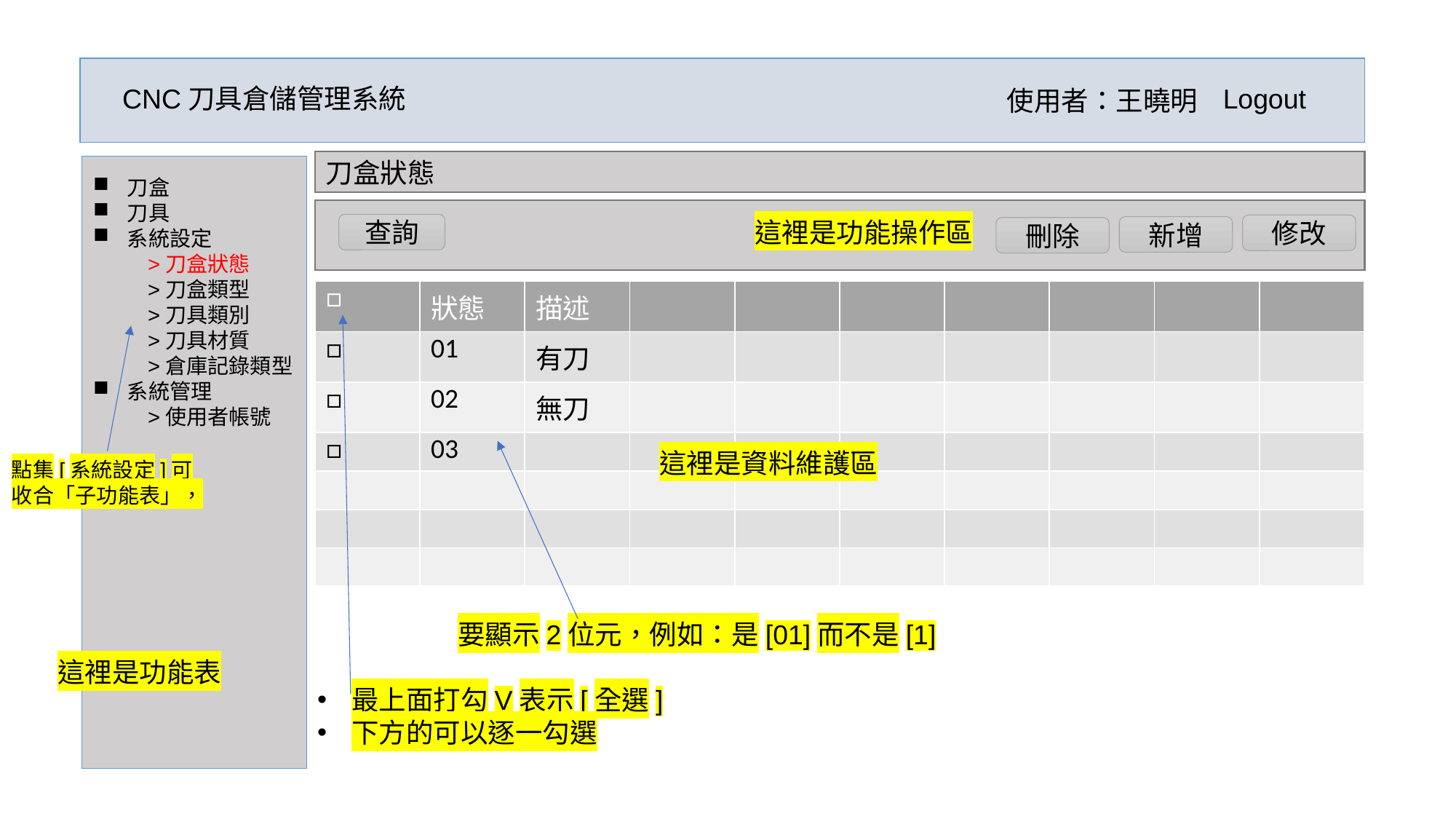

CNC刀具倉儲管理系統
Logout
使用者：王曉明
刀盒狀態

刀盒
刀具
系統設定
>刀盒狀態
>刀盒類型
>刀具類別
>刀具材質
>倉庫記錄類型
系統管理
>使用者帳號

這裡是功能操作區

查詢
修改
新增
刪除
| □ | 狀態 | 描述 |  |  |  |  |  |  |  |
| --- | --- | --- | --- | --- | --- | --- | --- | --- | --- |
| □ | 01 | 有刀 |  |  |  |  |  |  |  |
| □ | 02 | 無刀 |  |  |  |  |  |  |  |
| □ | 03 |  |  |  |  |  |  |  |  |
|  |  |  |  |  |  |  |  |  |  |
|  |  |  |  |  |  |  |  |  |  |
|  |  |  |  |  |  |  |  |  |  |
這裡是資料維護區

這裡是資料維護區
點集[系統設定]可
收合「子功能表」，
要顯示2位元，例如：是[01]而不是[1]
這裡是功能表
最上面打勾V表示[全選]
下方的可以逐一勾選